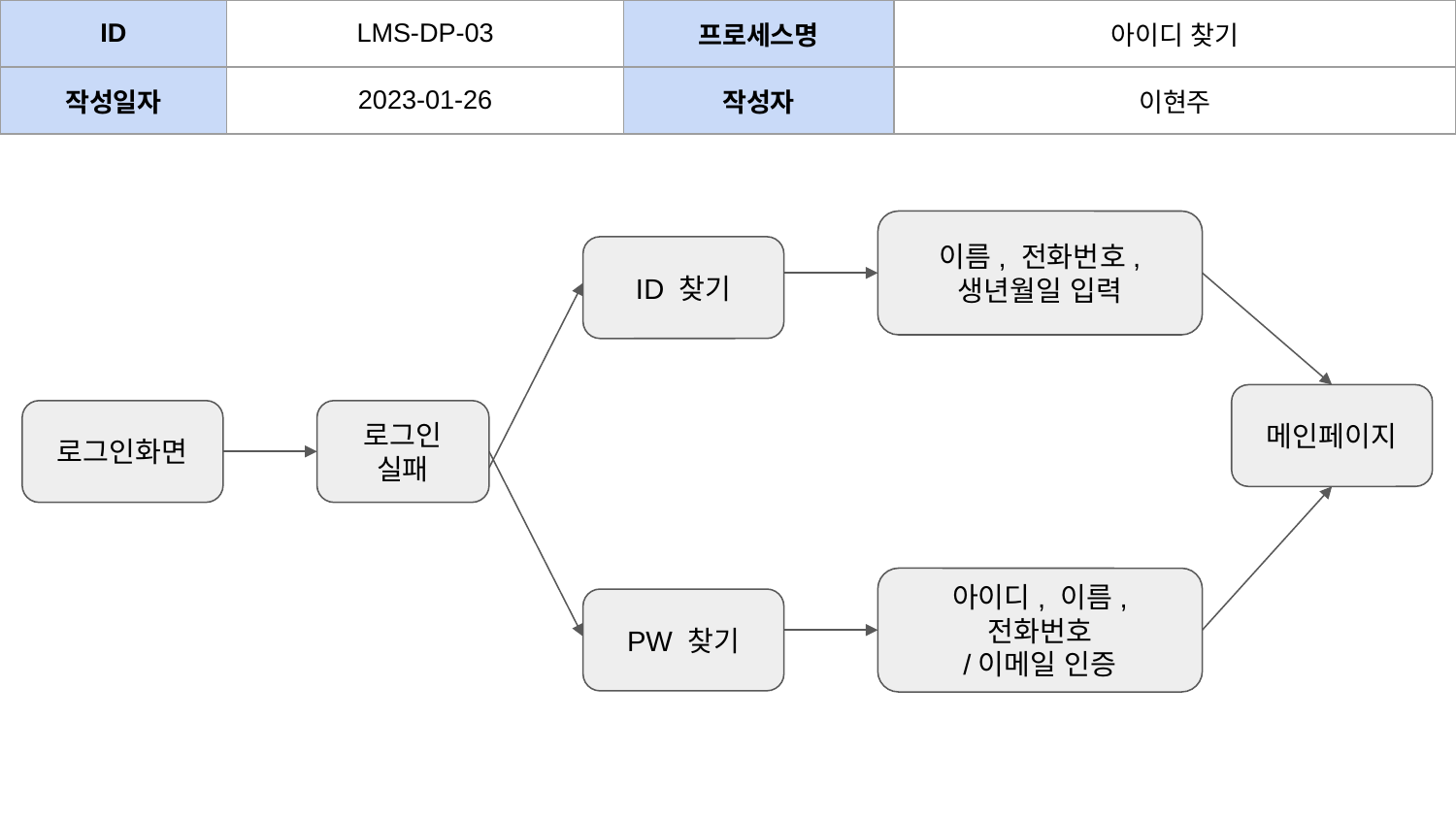

| ID | LMS-DP-03 | 프로세스명 | 아이디 찾기 |  |  |
| --- | --- | --- | --- | --- | --- |
| 작성일자 | 2023-01-26 | 작성자 | 이현주 |  |  |
이름, 전화번호, 생년월일 입력
ID 찾기
메인페이지
로그인화면
로그인 실패
아이디, 이름, 전화번호
/이메일 인증
PW 찾기